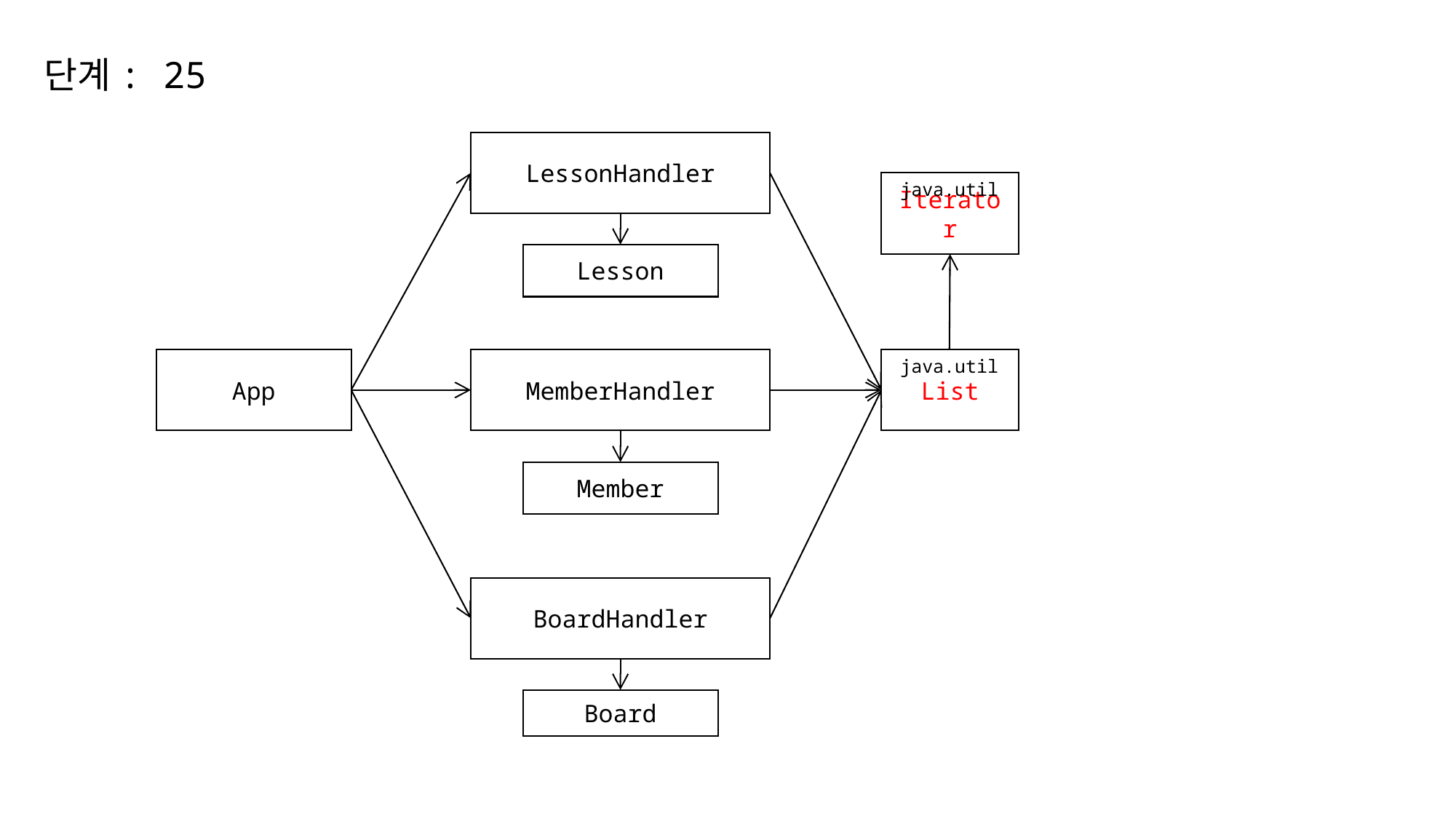

단계: 25
LessonHandler
java.util
Iterator
Lesson
java.util
List
MemberHandler
App
Member
BoardHandler
Board